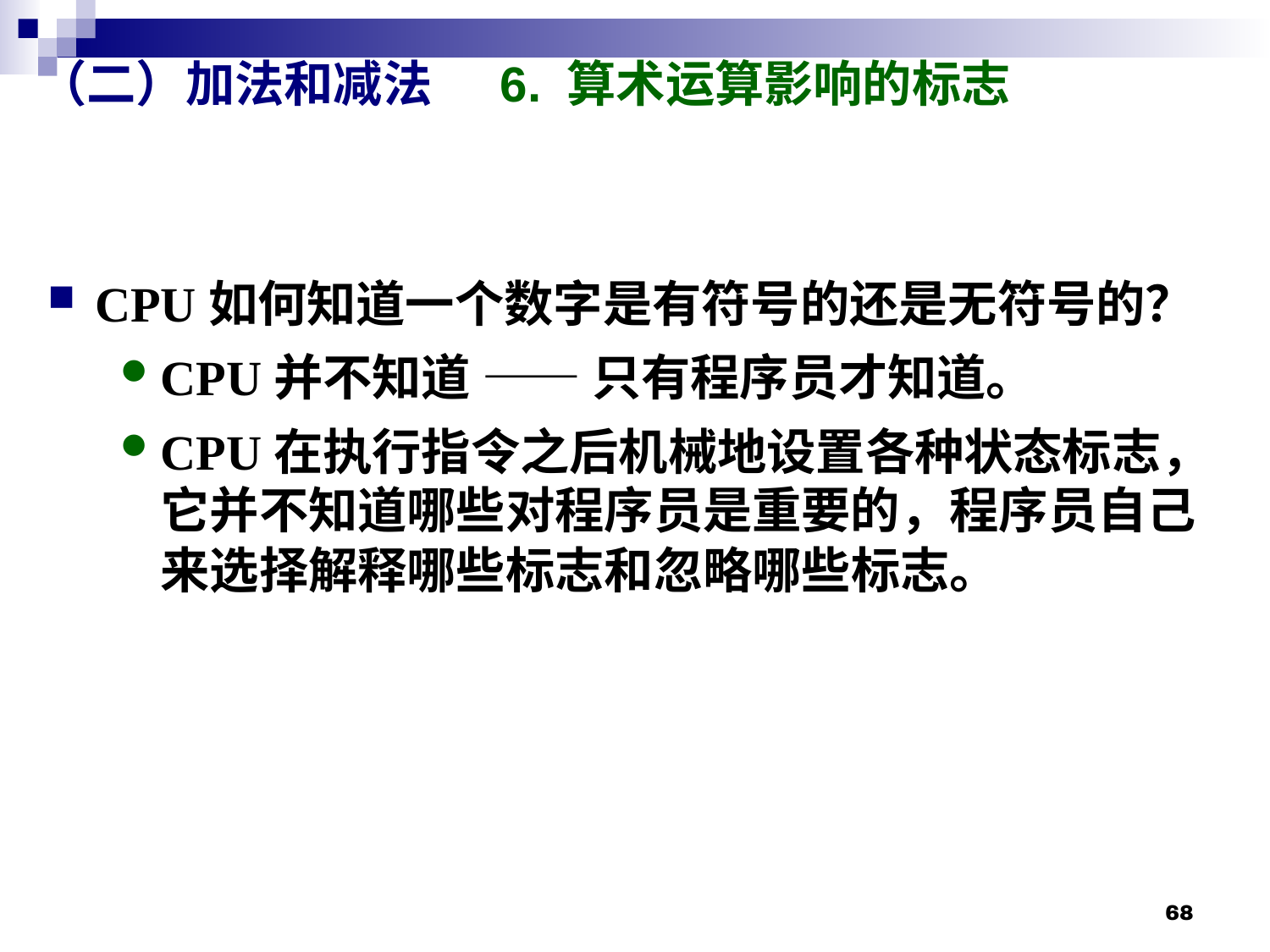

# （二）加法和减法     6. 算术运算影响的标志
CPU如何知道一个数字是有符号的还是无符号的？
CPU并不知道 —— 只有程序员才知道。
CPU在执行指令之后机械地设置各种状态标志，它并不知道哪些对程序员是重要的，程序员自己来选择解释哪些标志和忽略哪些标志。
68